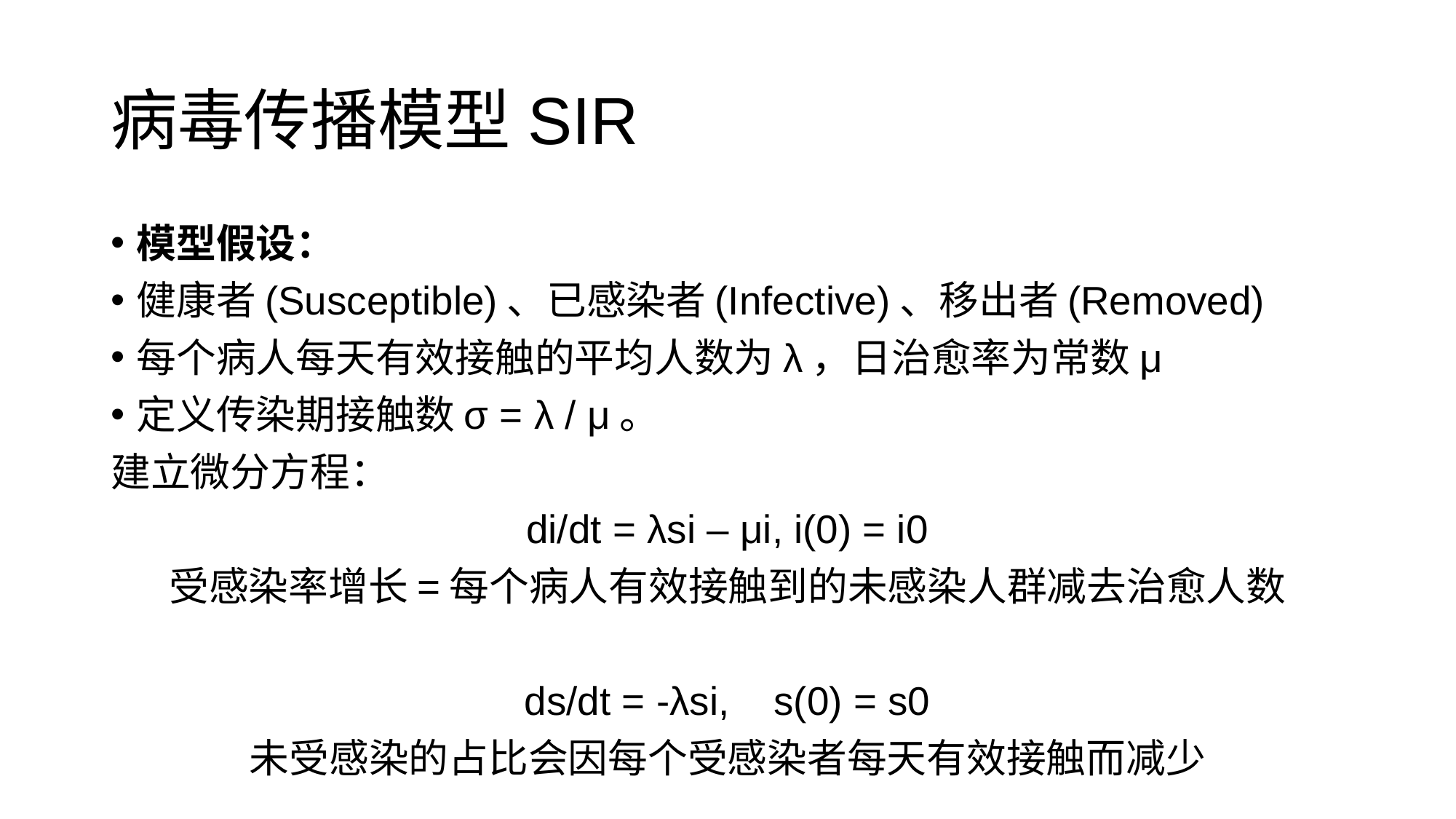

# 病毒传播模型SIR
模型假设：
健康者(Susceptible)、已感染者(Infective)、移出者(Removed)
每个病人每天有效接触的平均人数为λ，日治愈率为常数μ
定义传染期接触数σ = λ / μ。
建立微分方程：
di/dt = λsi – μi, i(0) = i0
受感染率增长=每个病人有效接触到的未感染人群减去治愈人数

ds/dt = -λsi,    s(0) = s0
未受感染的占比会因每个受感染者每天有效接触而减少